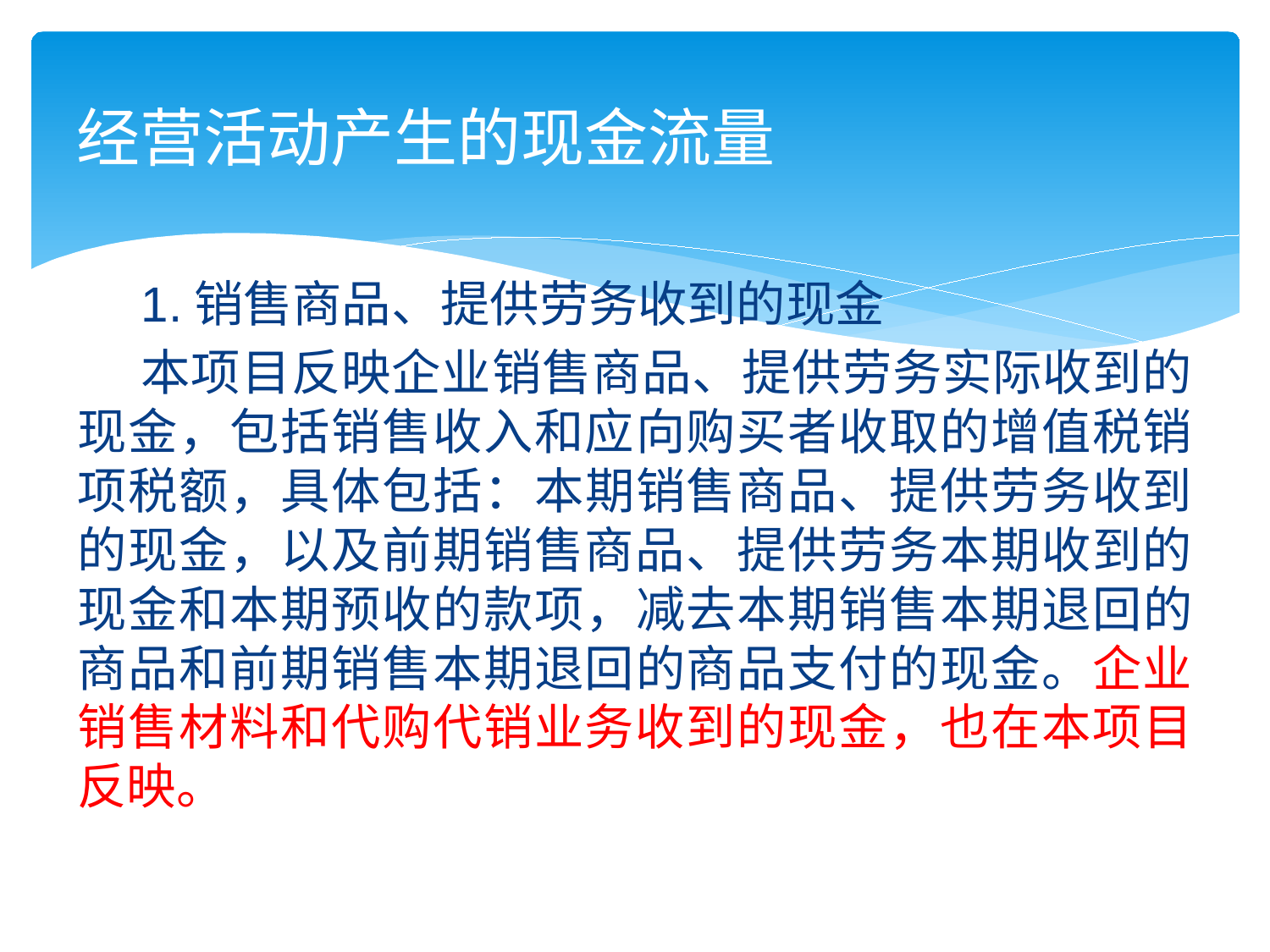

# 经营活动产生的现金流量
1.销售商品、提供劳务收到的现金
本项目反映企业销售商品、提供劳务实际收到的现金，包括销售收入和应向购买者收取的增值税销项税额，具体包括：本期销售商品、提供劳务收到的现金，以及前期销售商品、提供劳务本期收到的现金和本期预收的款项，减去本期销售本期退回的商品和前期销售本期退回的商品支付的现金。企业销售材料和代购代销业务收到的现金，也在本项目反映。